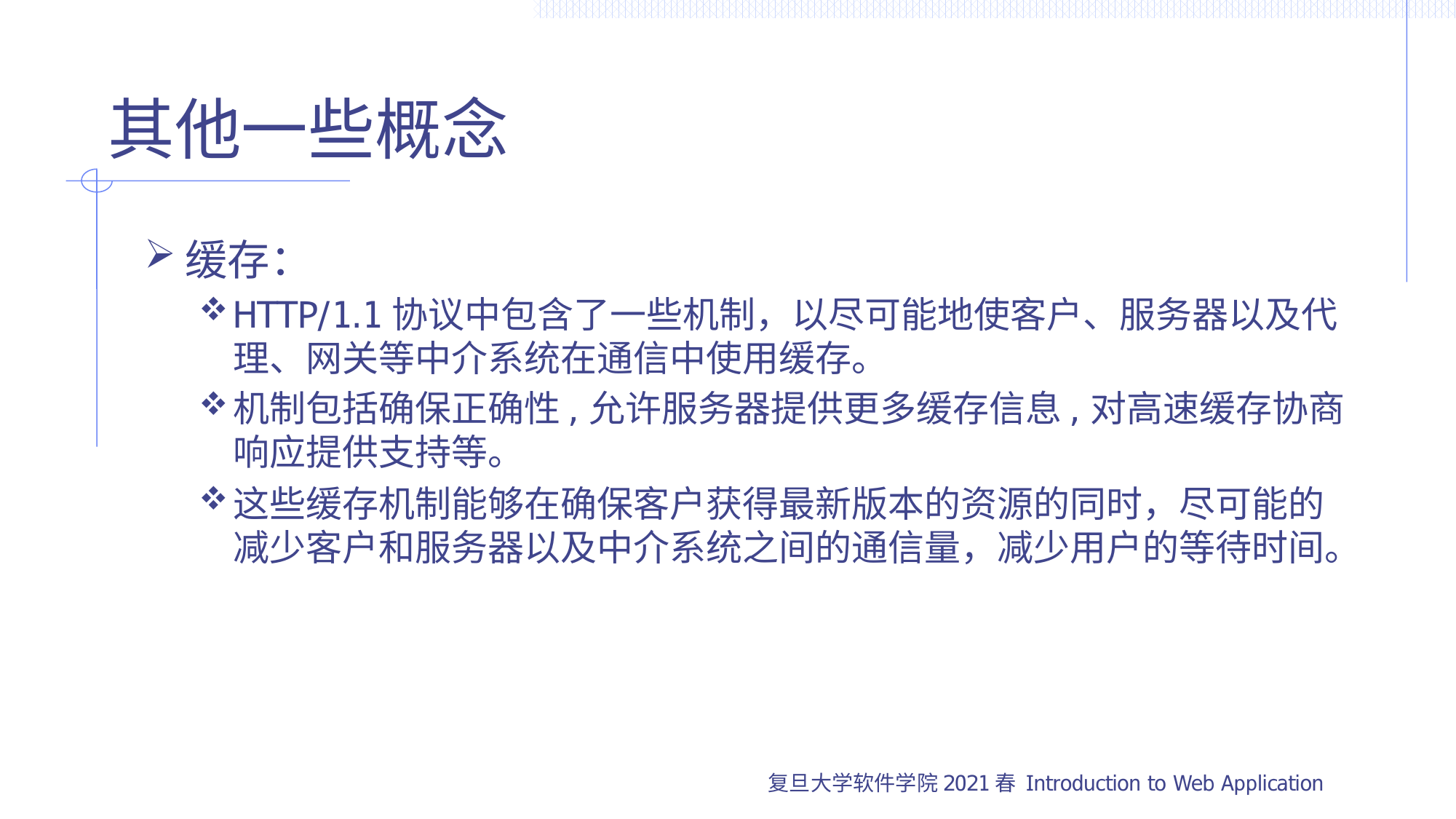

# 其他一些概念
缓存：
HTTP/1.1协议中包含了一些机制，以尽可能地使客户、服务器以及代理、网关等中介系统在通信中使用缓存。
机制包括确保正确性,允许服务器提供更多缓存信息,对高速缓存协商响应提供支持等。
这些缓存机制能够在确保客户获得最新版本的资源的同时，尽可能的减少客户和服务器以及中介系统之间的通信量，减少用户的等待时间。